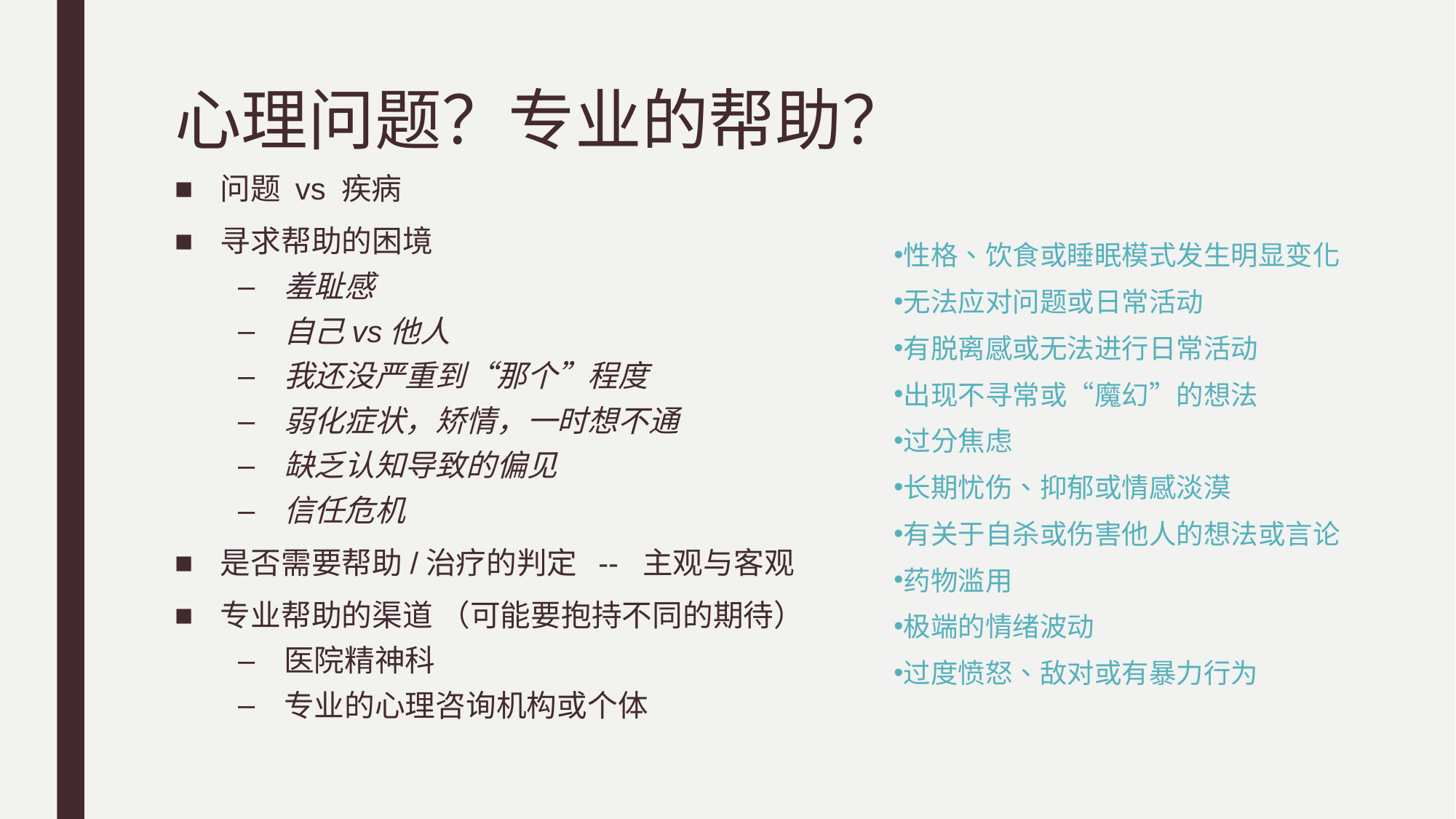

# 心理问题？专业的帮助？
问题 vs 疾病
寻求帮助的困境
羞耻感
自己vs他人
我还没严重到“那个”程度
弱化症状，矫情，一时想不通
缺乏认知导致的偏见
信任危机
是否需要帮助/治疗的判定  --  主观与客观
专业帮助的渠道 （可能要抱持不同的期待）
医院精神科
专业的心理咨询机构或个体

性格、饮食或睡眠模式发生明显变化
无法应对问题或日常活动
有脱离感或无法进行日常活动
出现不寻常或“魔幻”的想法
过分焦虑
长期忧伤、抑郁或情感淡漠
有关于自杀或伤害他人的想法或言论
药物滥用
极端的情绪波动
过度愤怒、敌对或有暴力行为